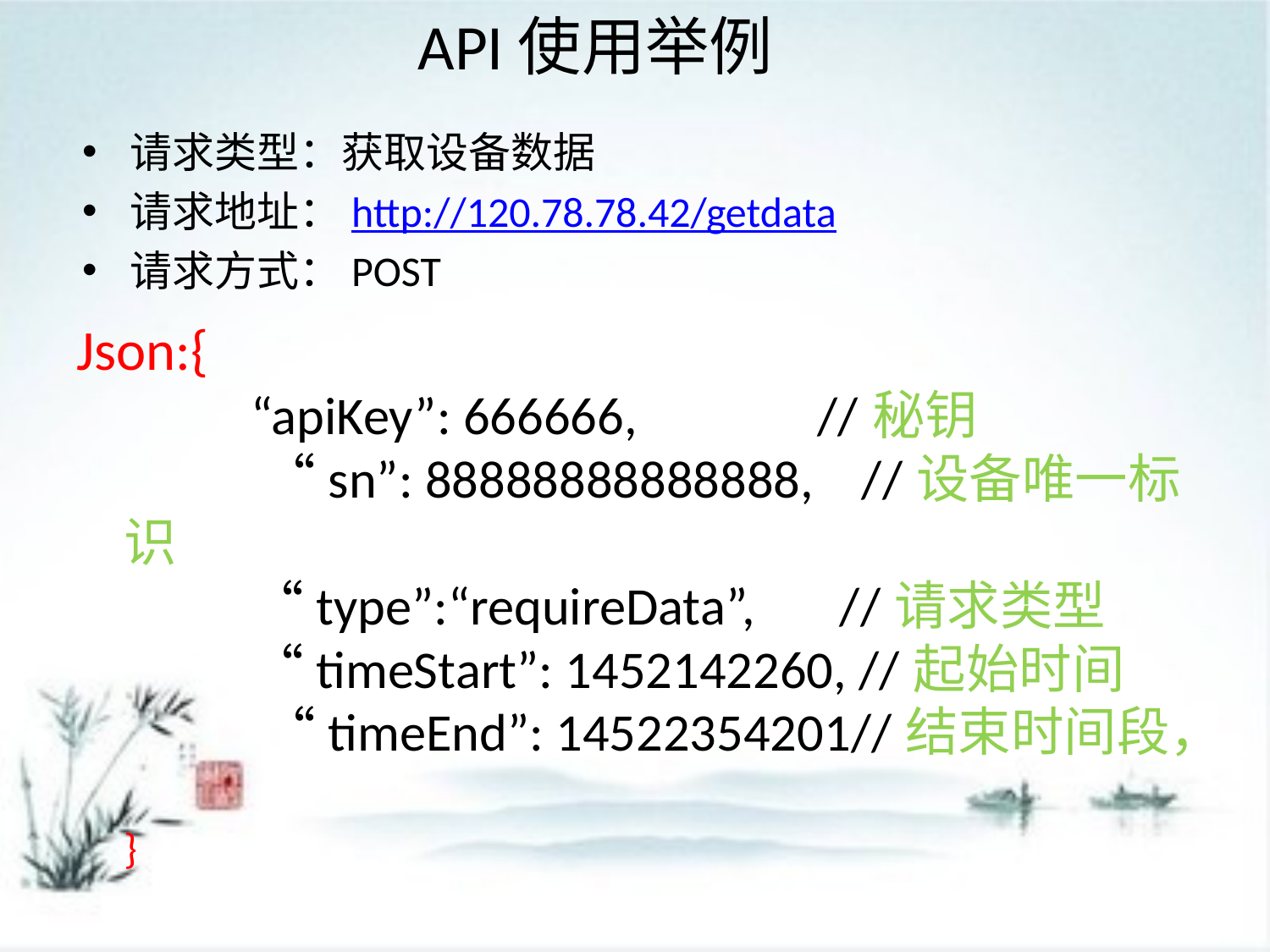

# API使用举例
请求类型：获取设备数据
请求地址：http://120.78.78.42/getdata
请求方式：POST
Json:{
  	“apiKey”: 666666,               //秘钥
 	 “sn”: 88888888888888,    //设备唯一标识
  	“type”:“requireData”,       //请求类型
  	“timeStart”: 1452142260, //起始时间
 	 “timeEnd”: 14522354201//结束时间段，
}